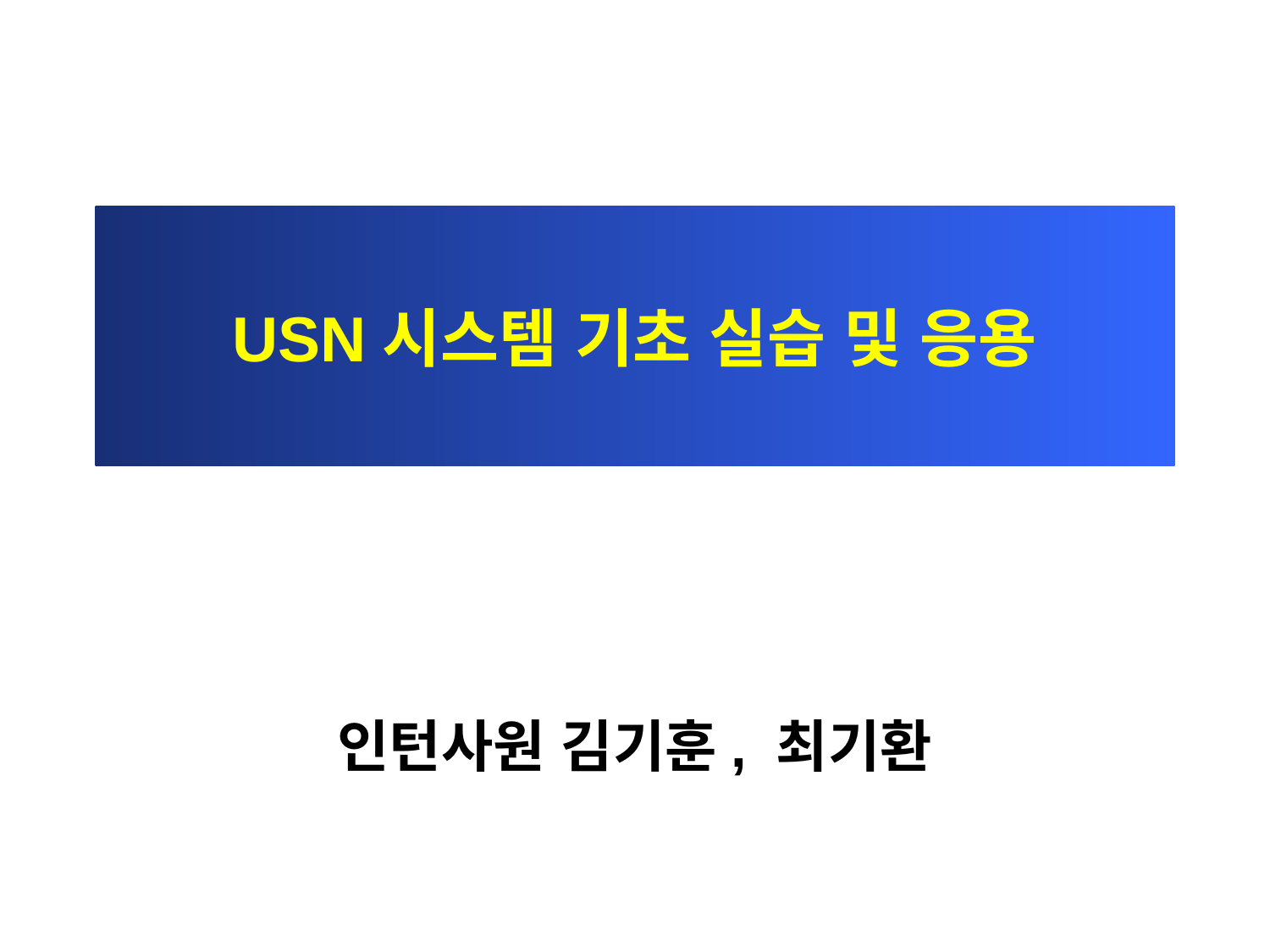

# USN시스템 기초 실습 및 응용

인턴사원 김기훈, 최기환